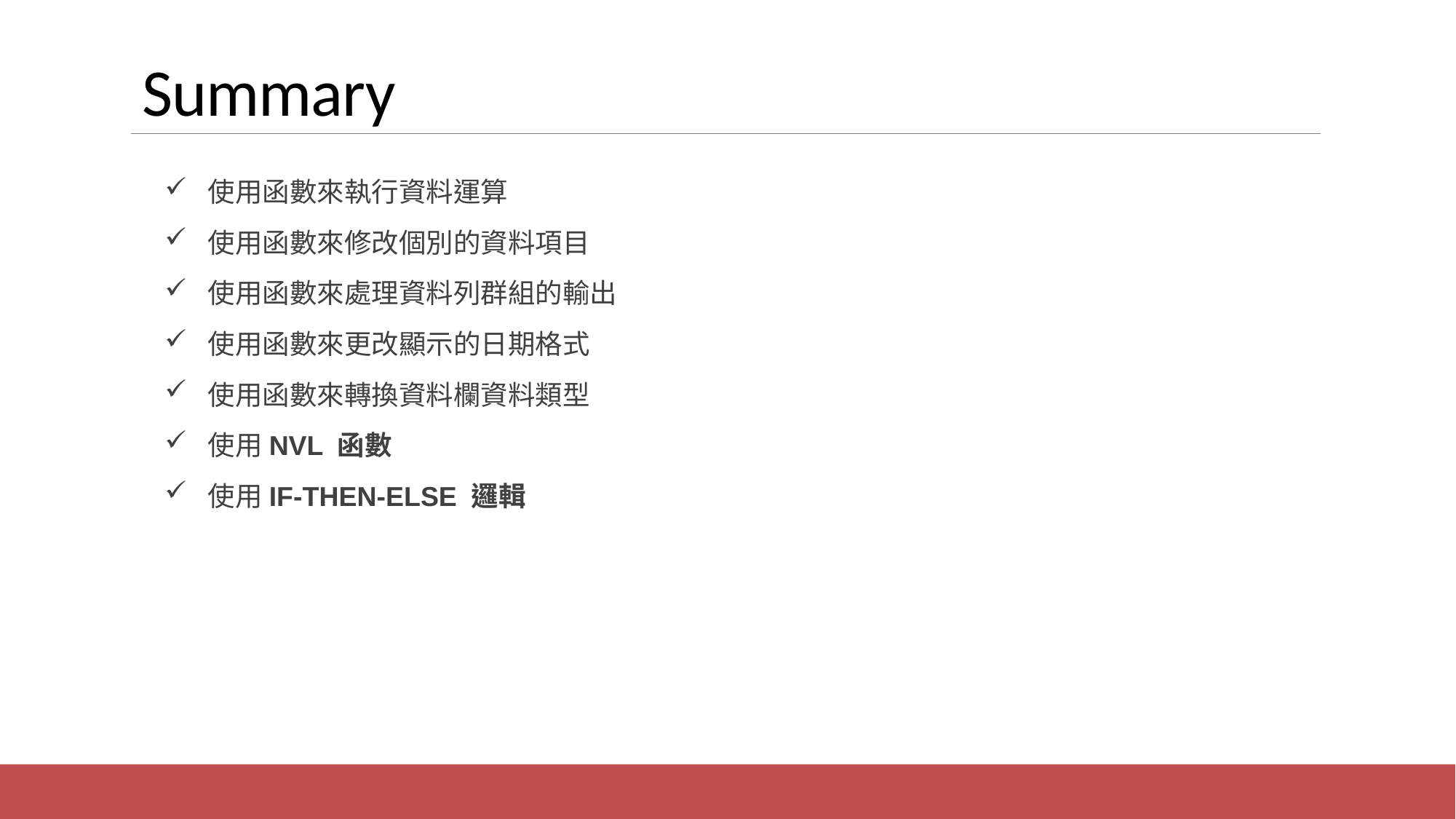

# Summary
使用函數來執行資料運算
使用函數來修改個別的資料項目
使用函數來處理資料列群組的輸出
使用函數來更改顯示的日期格式
使用函數來轉換資料欄資料類型
使用NVL 函數
使用IF-THEN-ELSE 邏輯